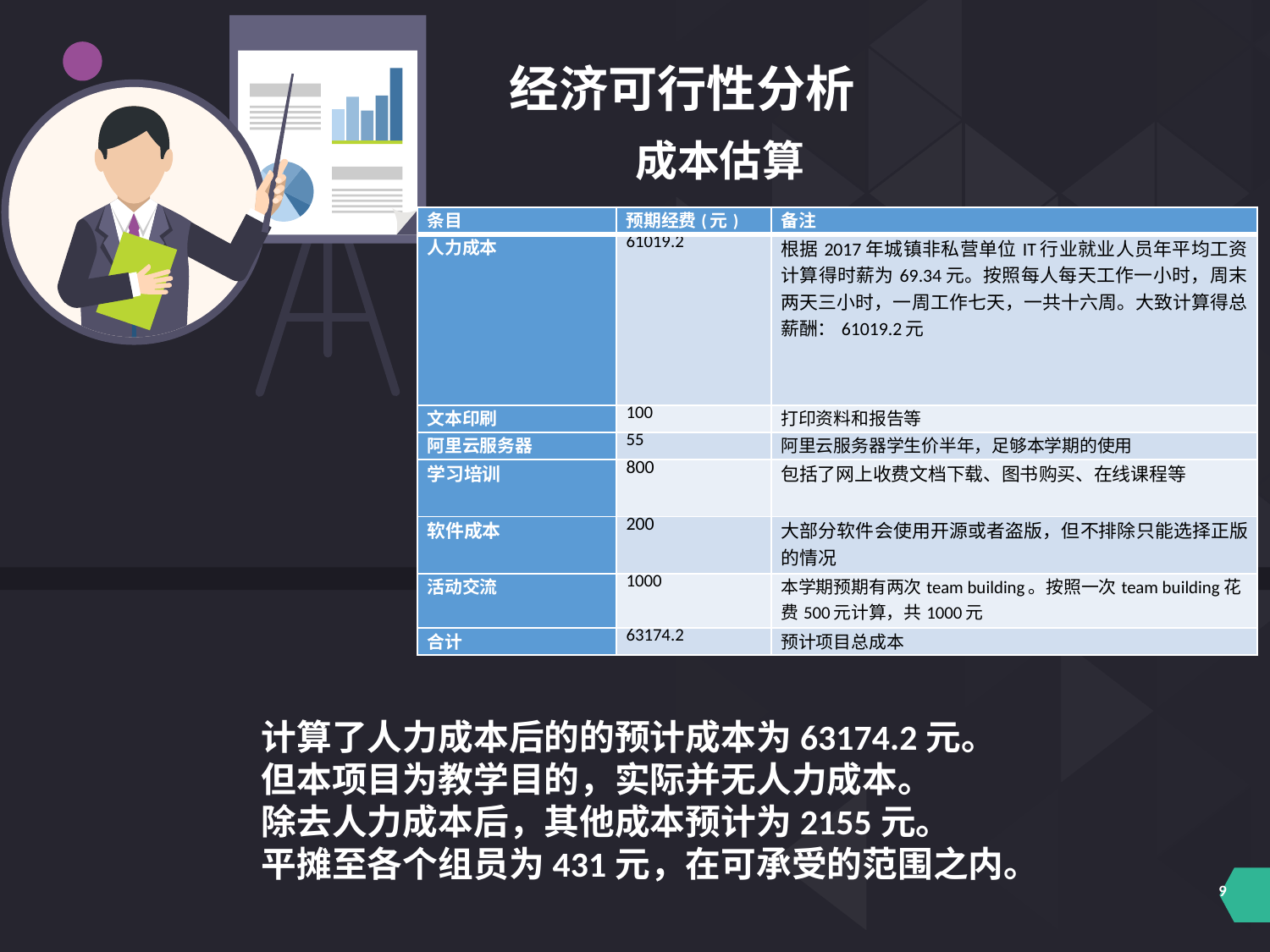

经济可行性分析

成本估算
| 条目 | 预期经费(元) | 备注 |
| --- | --- | --- |
| 人力成本 | 61019.2 | 根据2017年城镇非私营单位IT行业就业人员年平均工资计算得时薪为69.34元。按照每人每天工作一小时，周末两天三小时，一周工作七天，一共十六周。大致计算得总薪酬：61019.2元 |
| 文本印刷 | 100 | 打印资料和报告等 |
| 阿里云服务器 | 55 | 阿里云服务器学生价半年，足够本学期的使用 |
| 学习培训 | 800 | 包括了网上收费文档下载、图书购买、在线课程等 |
| 软件成本 | 200 | 大部分软件会使用开源或者盗版，但不排除只能选择正版的情况 |
| 活动交流 | 1000 | 本学期预期有两次team building。按照一次team building花费500元计算，共1000元 |
| 合计 | 63174.2 | 预计项目总成本 |

计算了人力成本后的的预计成本为63174.2元。
但本项目为教学目的，实际并无人力成本。
除去人力成本后，其他成本预计为2155元。
平摊至各个组员为431元，在可承受的范围之内。